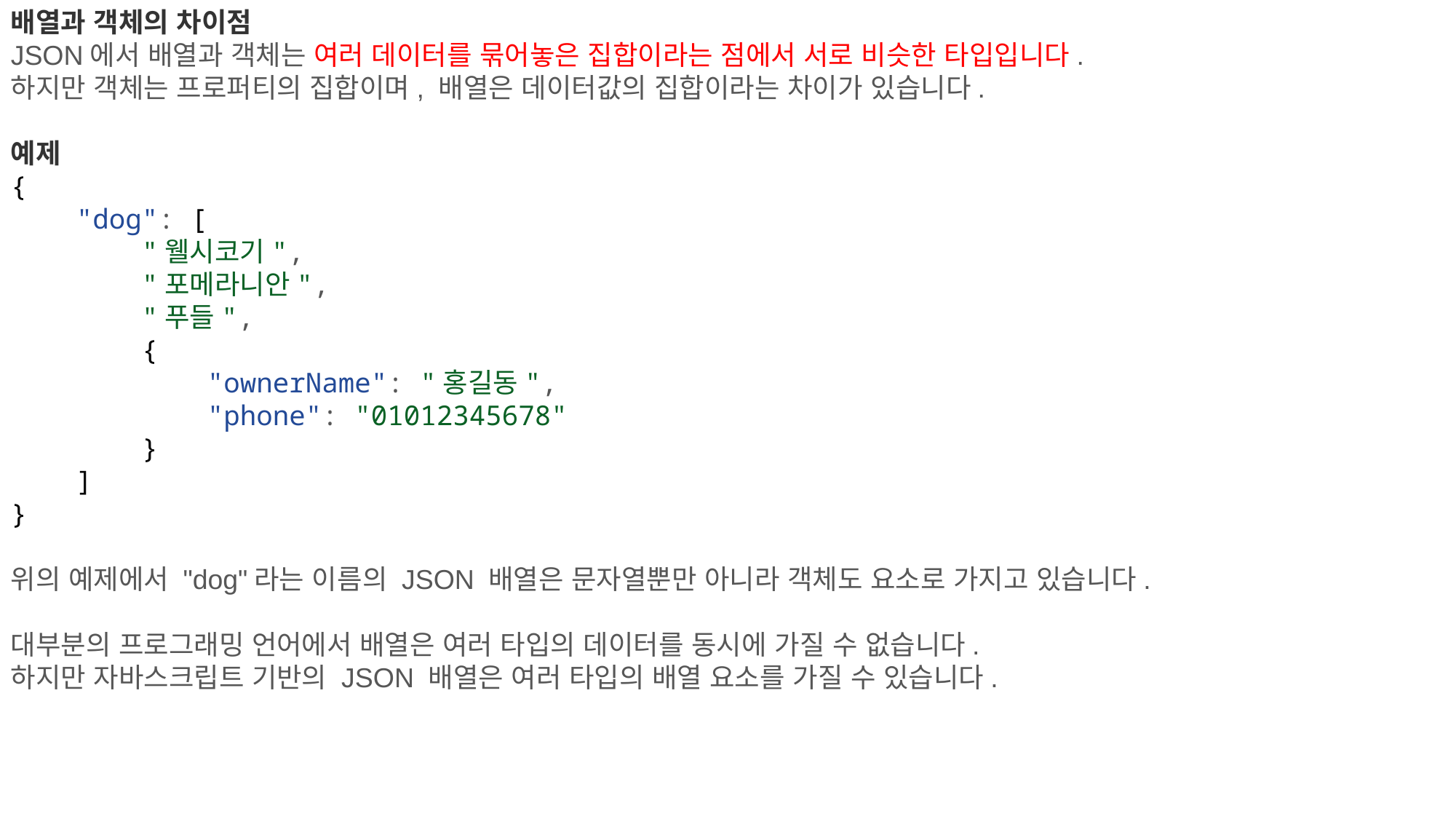

배열과 객체의 차이점
JSON에서 배열과 객체는 여러 데이터를 묶어놓은 집합이라는 점에서 서로 비슷한 타입입니다.
하지만 객체는 프로퍼티의 집합이며, 배열은 데이터값의 집합이라는 차이가 있습니다.

예제
{
    "dog": [
        "웰시코기",
        "포메라니안",
        "푸들",
        {
            "ownerName": "홍길동",
            "phone": "01012345678"
        }
    ]
}

위의 예제에서 "dog"라는 이름의 JSON 배열은 문자열뿐만 아니라 객체도 요소로 가지고 있습니다.

대부분의 프로그래밍 언어에서 배열은 여러 타입의 데이터를 동시에 가질 수 없습니다.
하지만 자바스크립트 기반의 JSON 배열은 여러 타입의 배열 요소를 가질 수 있습니다.